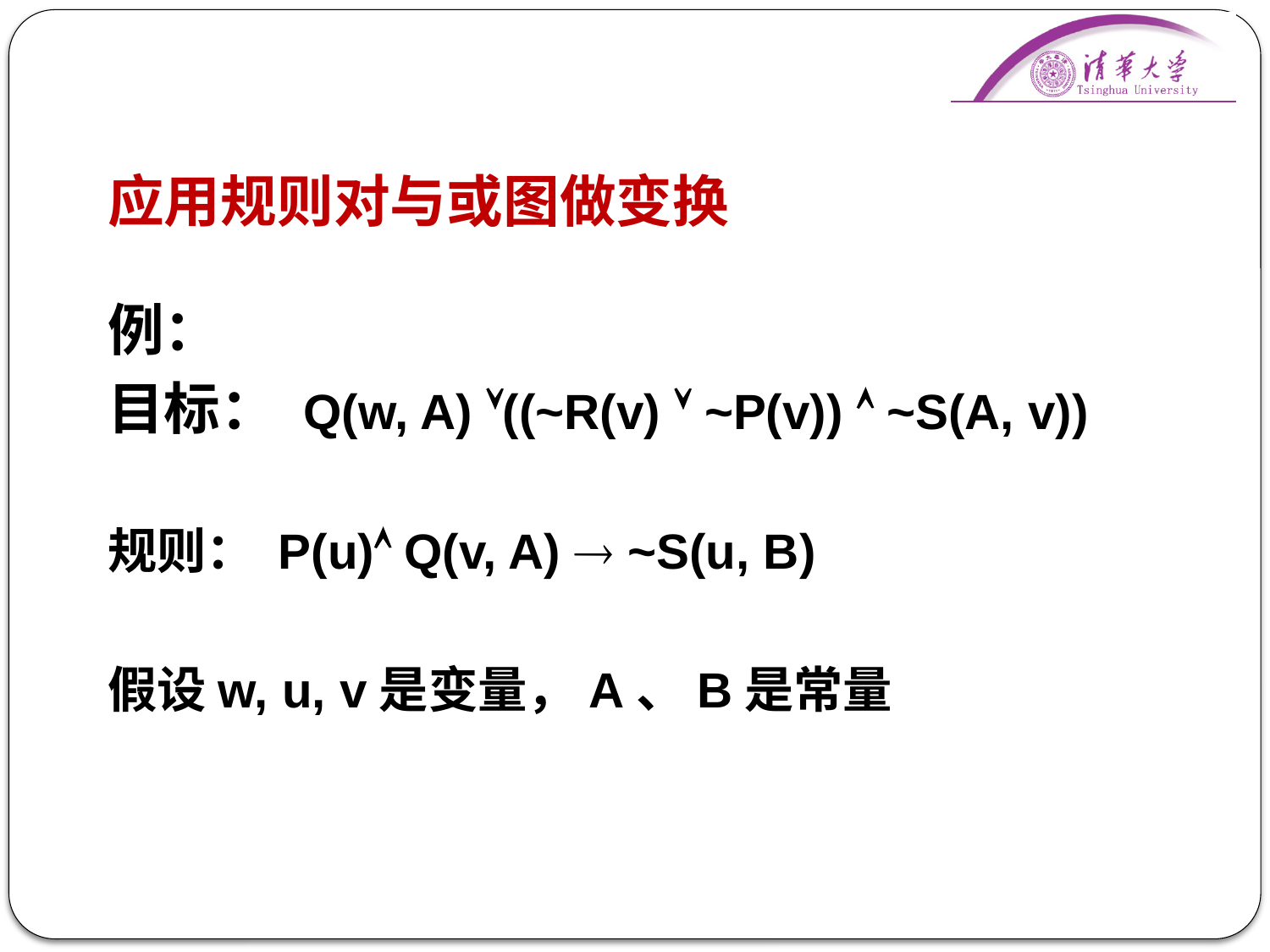

# 应用规则对与或图做变换
例：
目标： Q(w, A) ∨((~R(v) ∨ ~P(v)) ∧ ~S(A, v))

规则： P(u)∧ Q(v, A) → ~S(u, B)

假设w, u, v是变量，A、B是常量
35